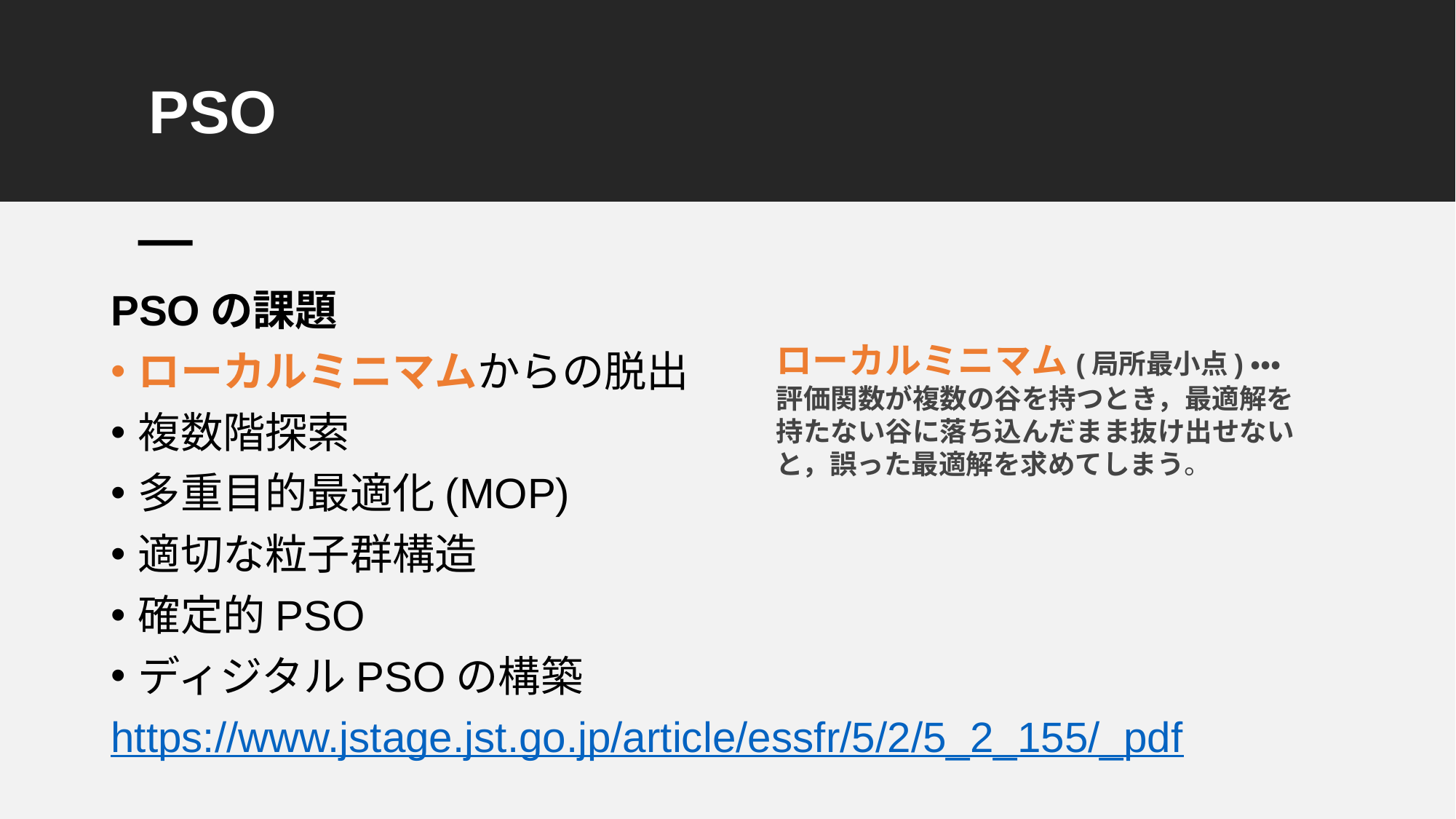

# PSO

PSOの課題
ローカルミニマムからの脱出
複数階探索
多重目的最適化(MOP)
適切な粒子群構造
確定的PSO
ディジタルPSOの構築
https://www.jstage.jst.go.jp/article/essfr/5/2/5_2_155/_pdf

ローカルミニマム(局所最小点)・・・
評価関数が複数の谷を持つとき，最適解を持たない谷に落ち込んだまま抜け出せないと，誤った最適解を求めてしまう。